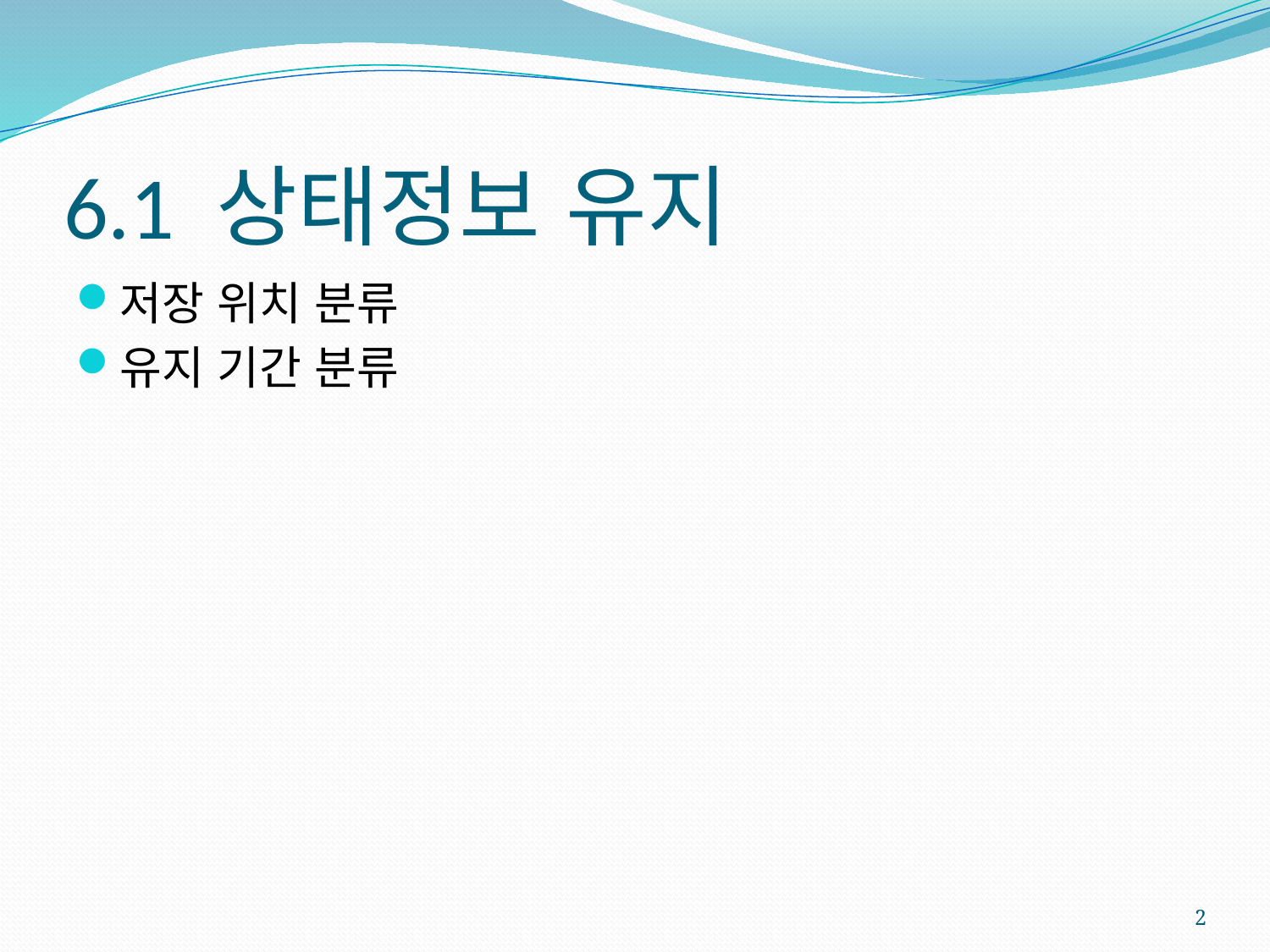

# 6.1 상태정보 유지
저장 위치 분류
유지 기간 분류

2